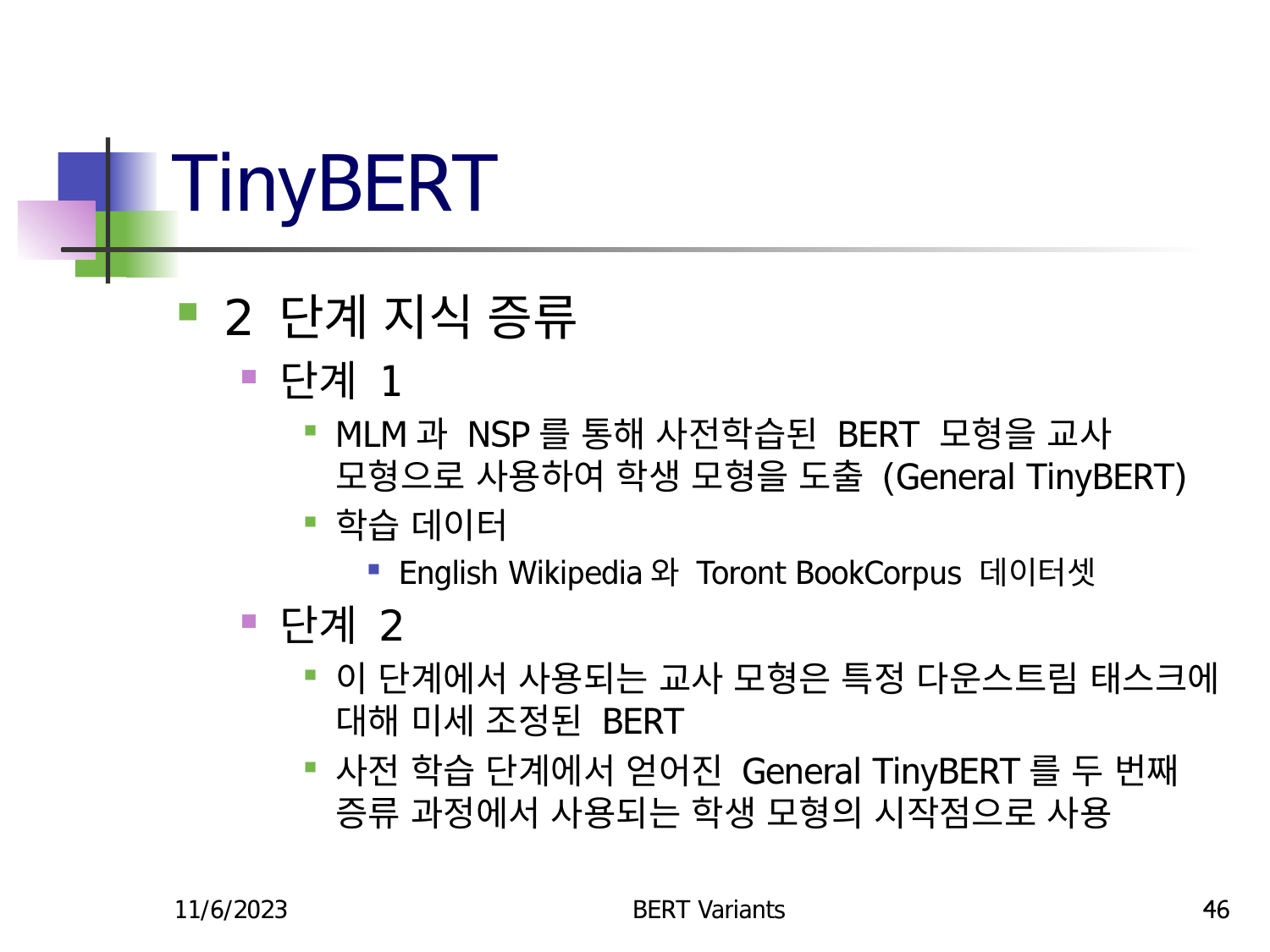

# TinyBERT
2 단계 지식 증류
단계 1
MLM과 NSP를 통해 사전학습된 BERT 모형을 교사 모형으로 사용하여 학생 모형을 도출 (General TinyBERT)
학습 데이터
English Wikipedia와 Toront BookCorpus 데이터셋
단계 2
이 단계에서 사용되는 교사 모형은 특정 다운스트림 태스크에 대해 미세 조정된 BERT
사전 학습 단계에서 얻어진 General TinyBERT를 두 번째 증류 과정에서 사용되는 학생 모형의 시작점으로 사용
11/6/2023
BERT Variants
46